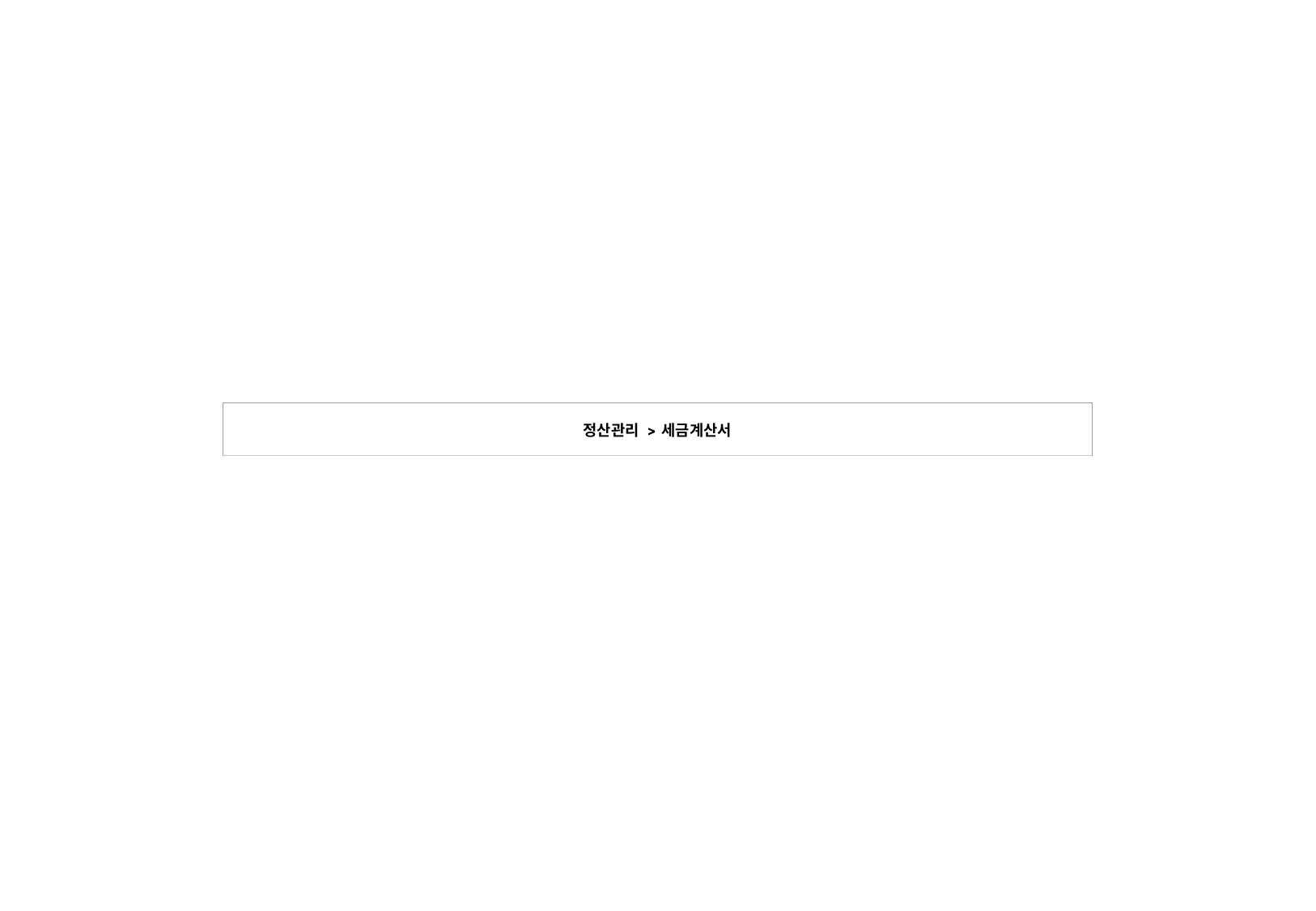

| 정산관리 > 세금계산서 |
| --- |